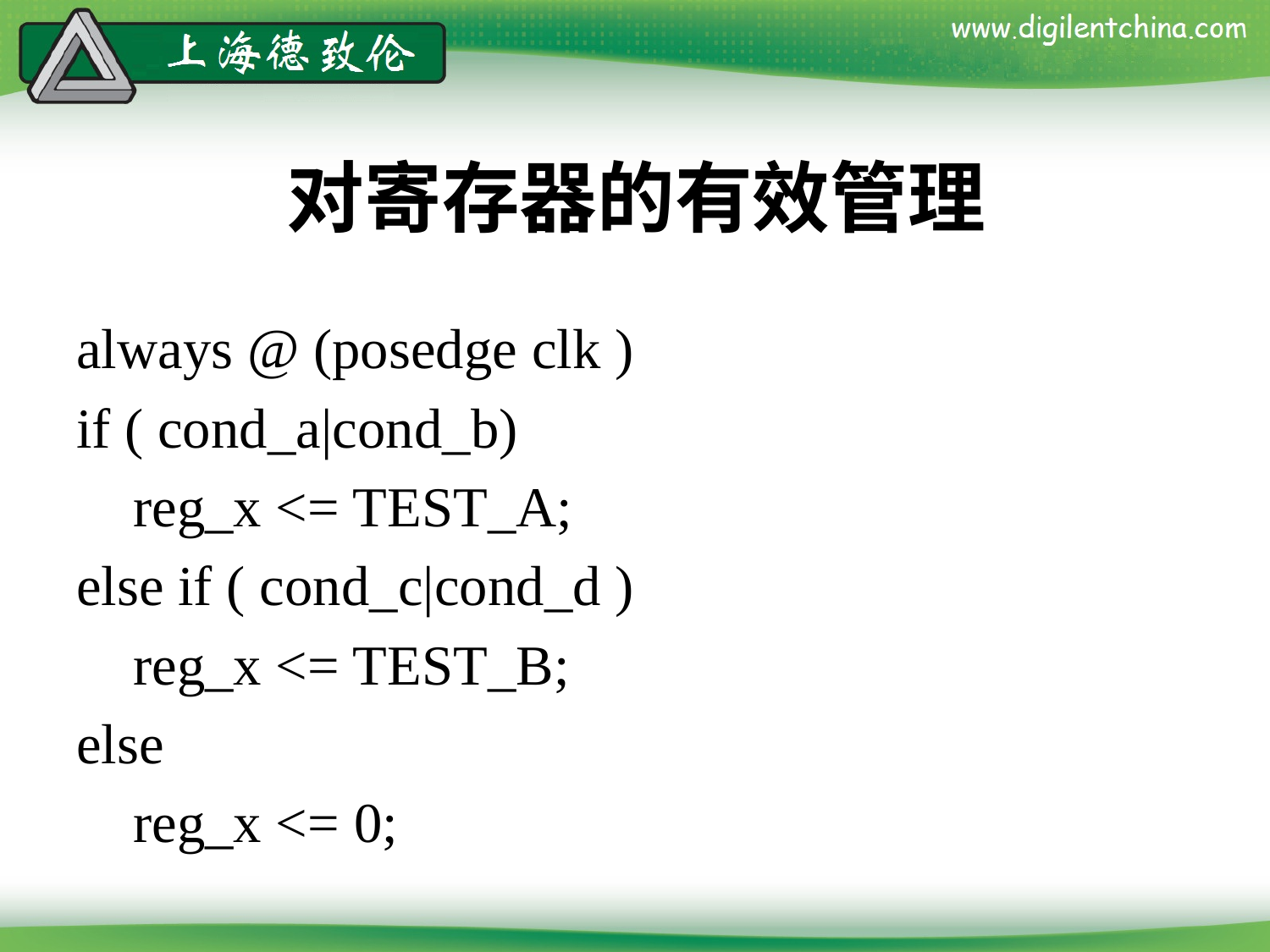

# 对寄存器的有效管理
always @ (posedge clk )
if ( cond_a|cond_b)
    reg_x <= TEST_A;
else if ( cond_c|cond_d )
    reg_x <= TEST_B;
else
    reg_x <= 0;